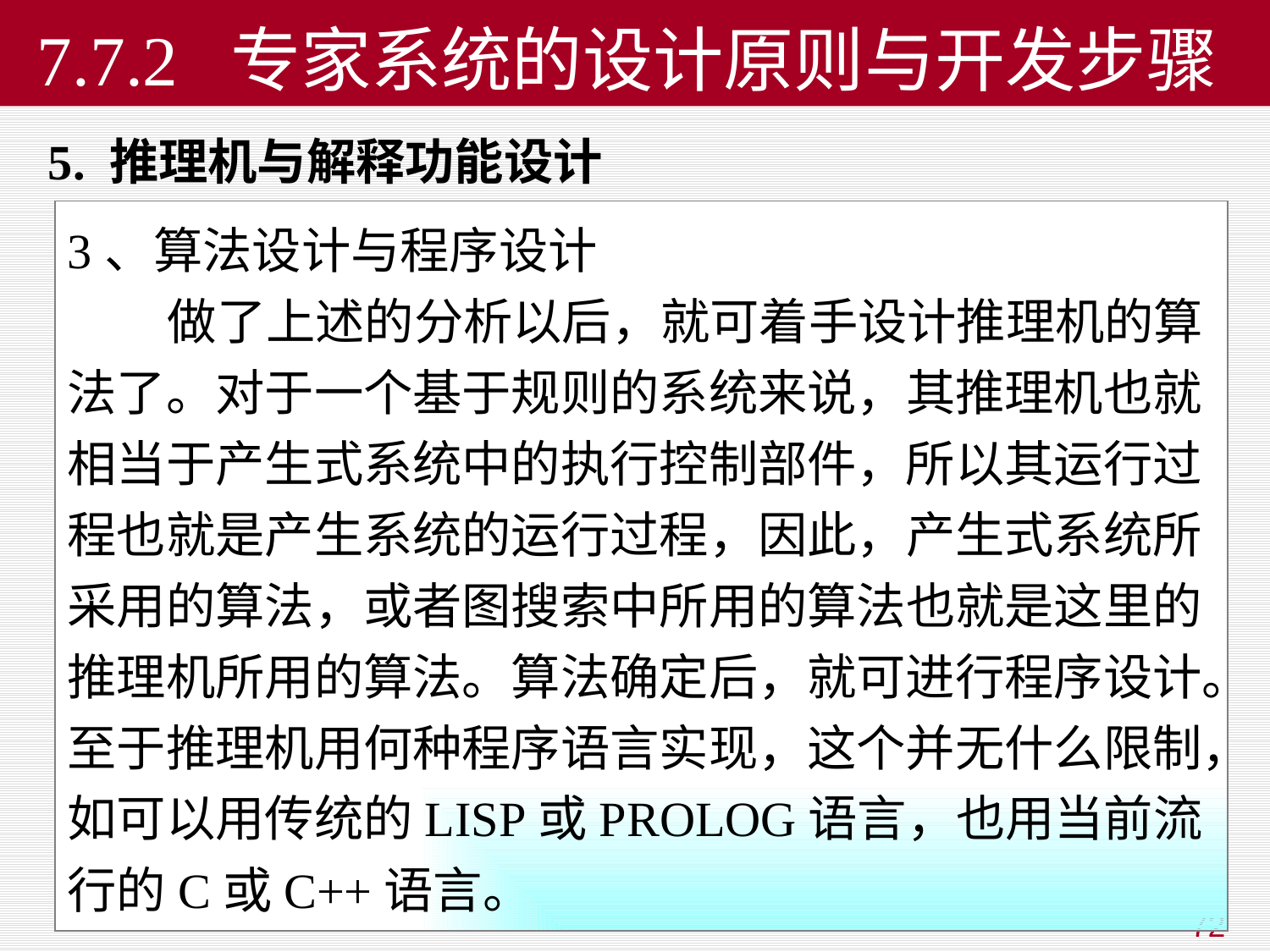

# 7.7.2  专家系统的设计原则与开发步骤
5. 推理机与解释功能设计
3、算法设计与程序设计
        做了上述的分析以后，就可着手设计推理机的算法了。对于一个基于规则的系统来说，其推理机也就相当于产生式系统中的执行控制部件，所以其运行过程也就是产生系统的运行过程，因此，产生式系统所采用的算法，或者图搜索中所用的算法也就是这里的推理机所用的算法。算法确定后，就可进行程序设计。至于推理机用何种程序语言实现，这个并无什么限制，如可以用传统的LISP或PROLOG语言，也用当前流行的C或C++语言。
72